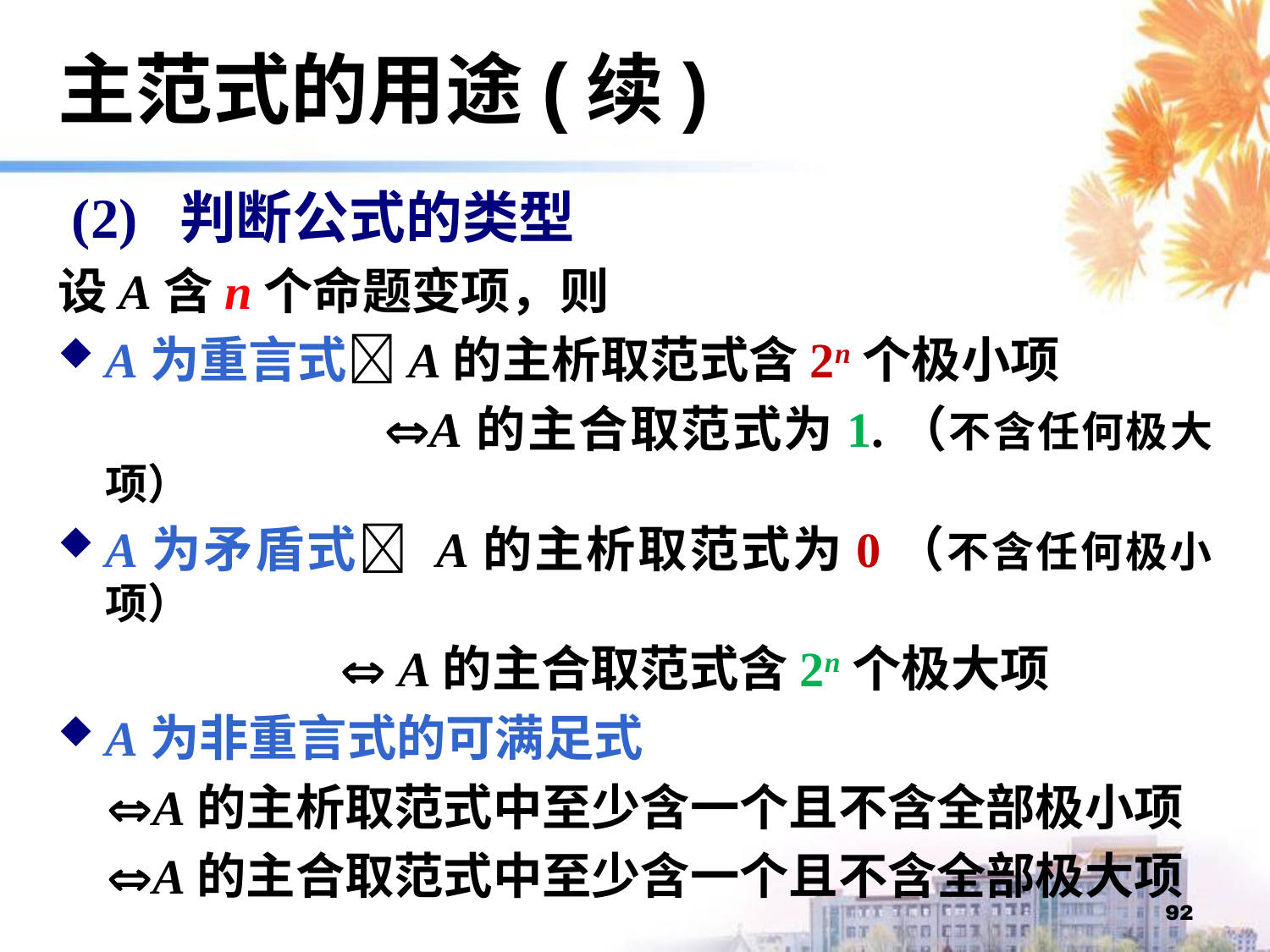

# 主范式的用途(续)
 (2)  判断公式的类型
设A含n个命题变项，则
A为重言式⇔A的主析取范式含2n个极小项
                       ⇔A的主合取范式为1.（不含任何极大项）
A为矛盾式⇔ A的主析取范式为0（不含任何极小项）
                       ⇔ A的主合取范式含2n个极大项
A为非重言式的可满足式
    ⇔A的主析取范式中至少含一个且不含全部极小项
    ⇔A的主合取范式中至少含一个且不含全部极大项
92